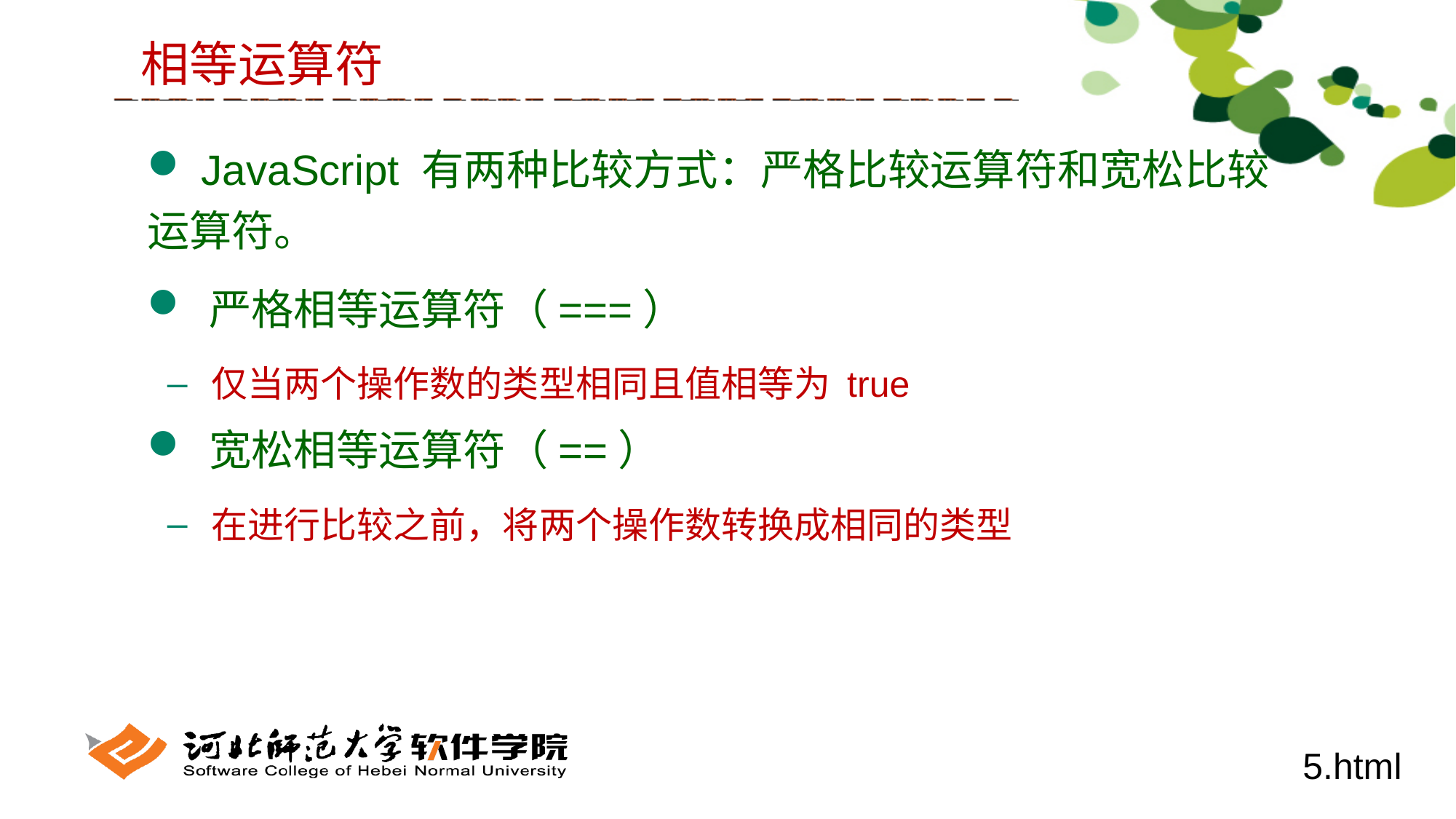

相等运算符
 JavaScript 有两种比较方式：严格比较运算符和宽松比较运算符。
 严格相等运算符（===）
 仅当两个操作数的类型相同且值相等为 true
 宽松相等运算符（==）
 在进行比较之前，将两个操作数转换成相同的类型

5.html